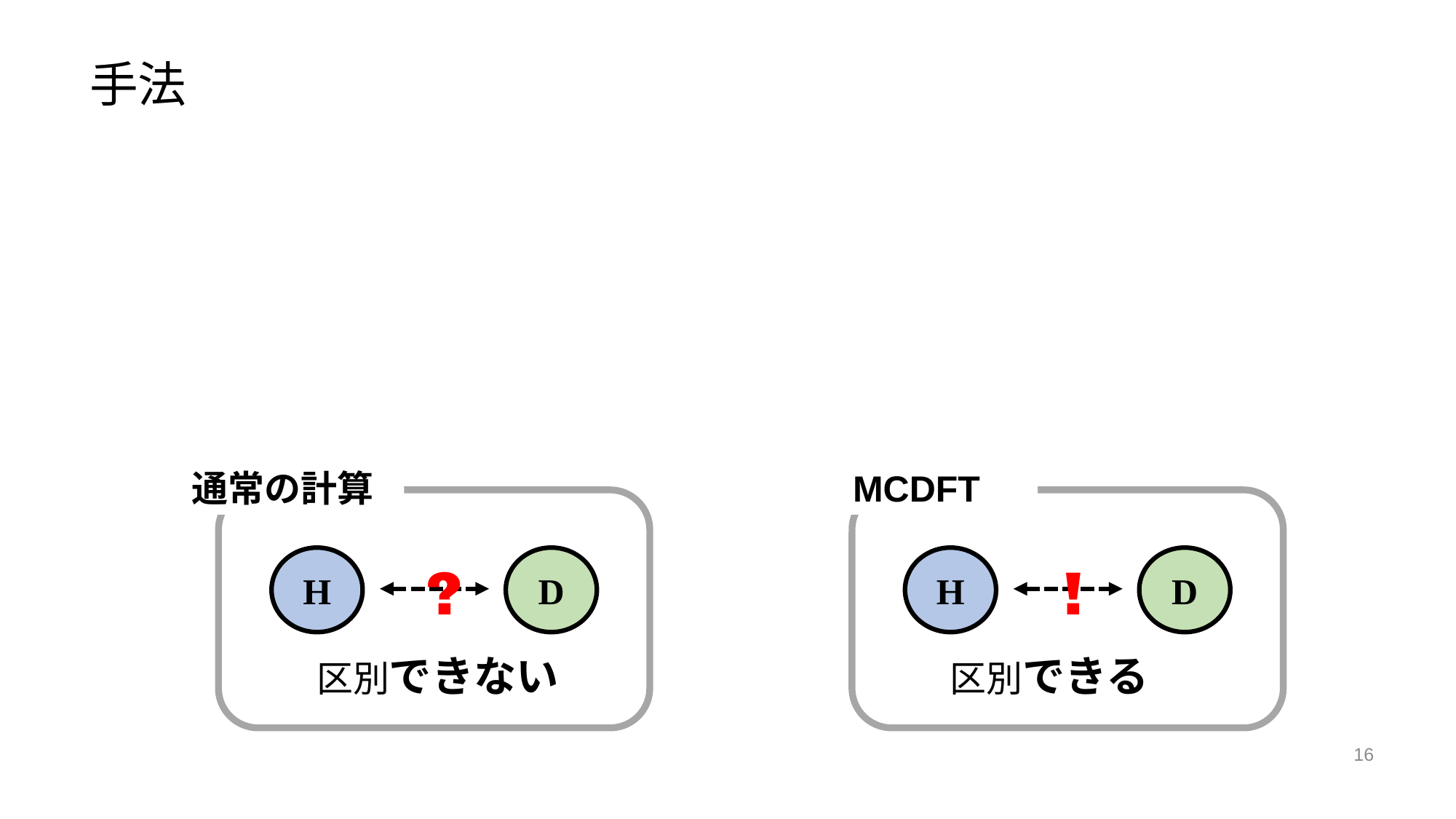

手法
通常計算手法
?
H
D
通常の計算
MCDFT

H
D
H
D
?
!
区別できない
区別できる
16